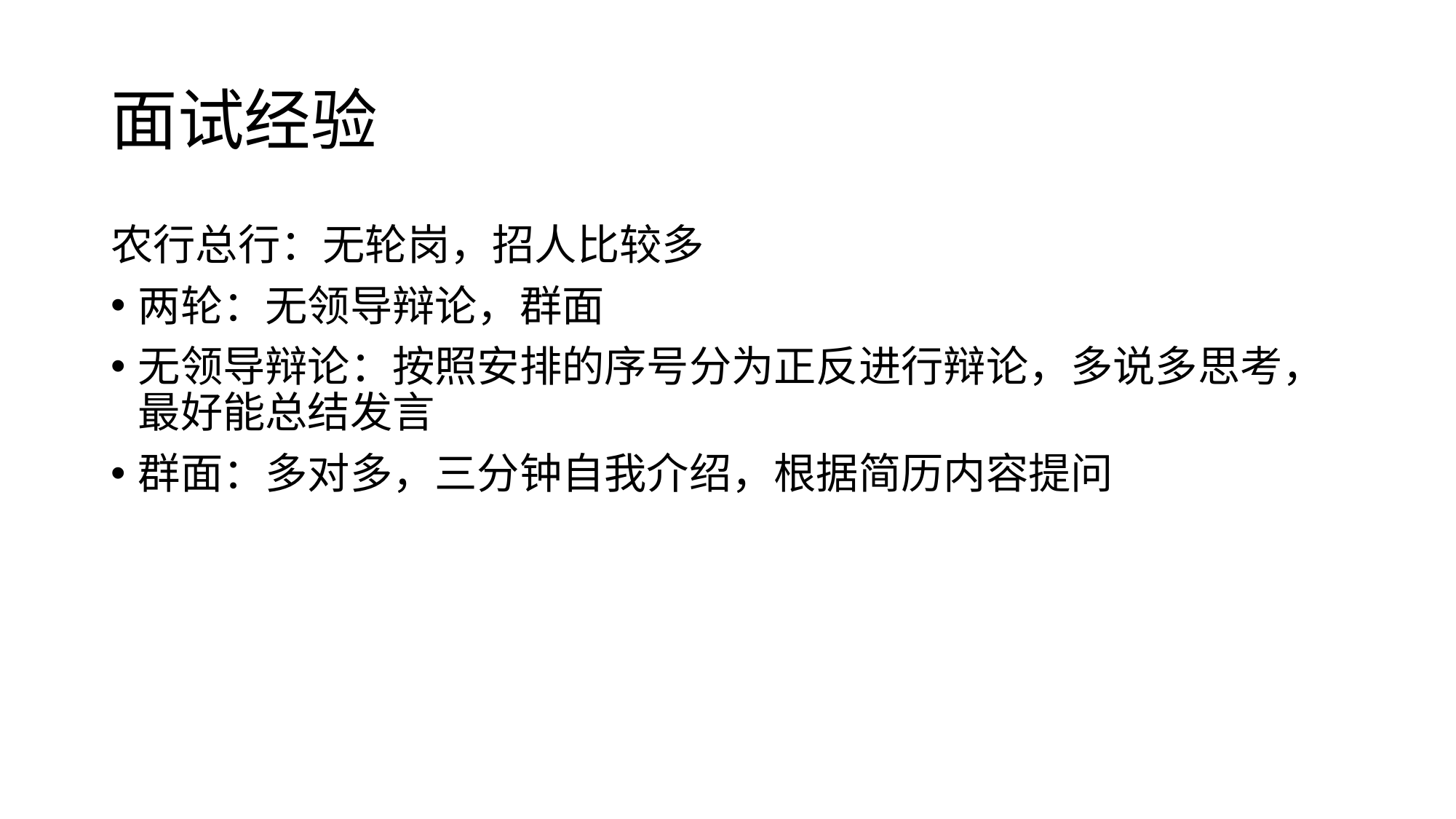

# 面试经验
农行总行：无轮岗，招人比较多
两轮：无领导辩论，群面
无领导辩论：按照安排的序号分为正反进行辩论，多说多思考，最好能总结发言
群面：多对多，三分钟自我介绍，根据简历内容提问